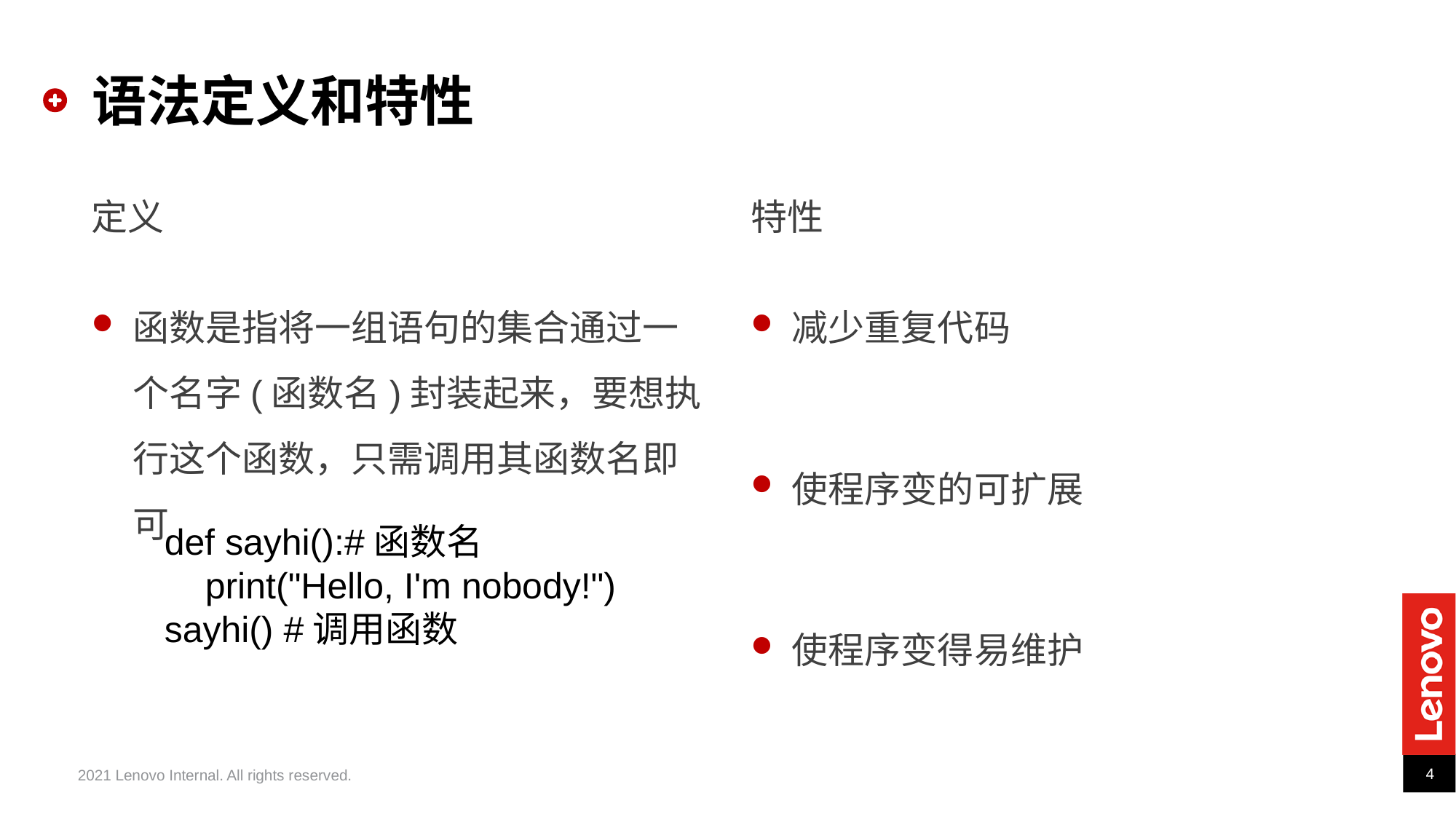

# 语法定义和特性
定义
特性
减少重复代码

使程序变的可扩展

使程序变得易维护
函数是指将一组语句的集合通过一个名字(函数名)封装起来，要想执行这个函数，只需调用其函数名即可

    def sayhi():#函数名
        print("Hello, I'm nobody!")
    sayhi() #调用函数